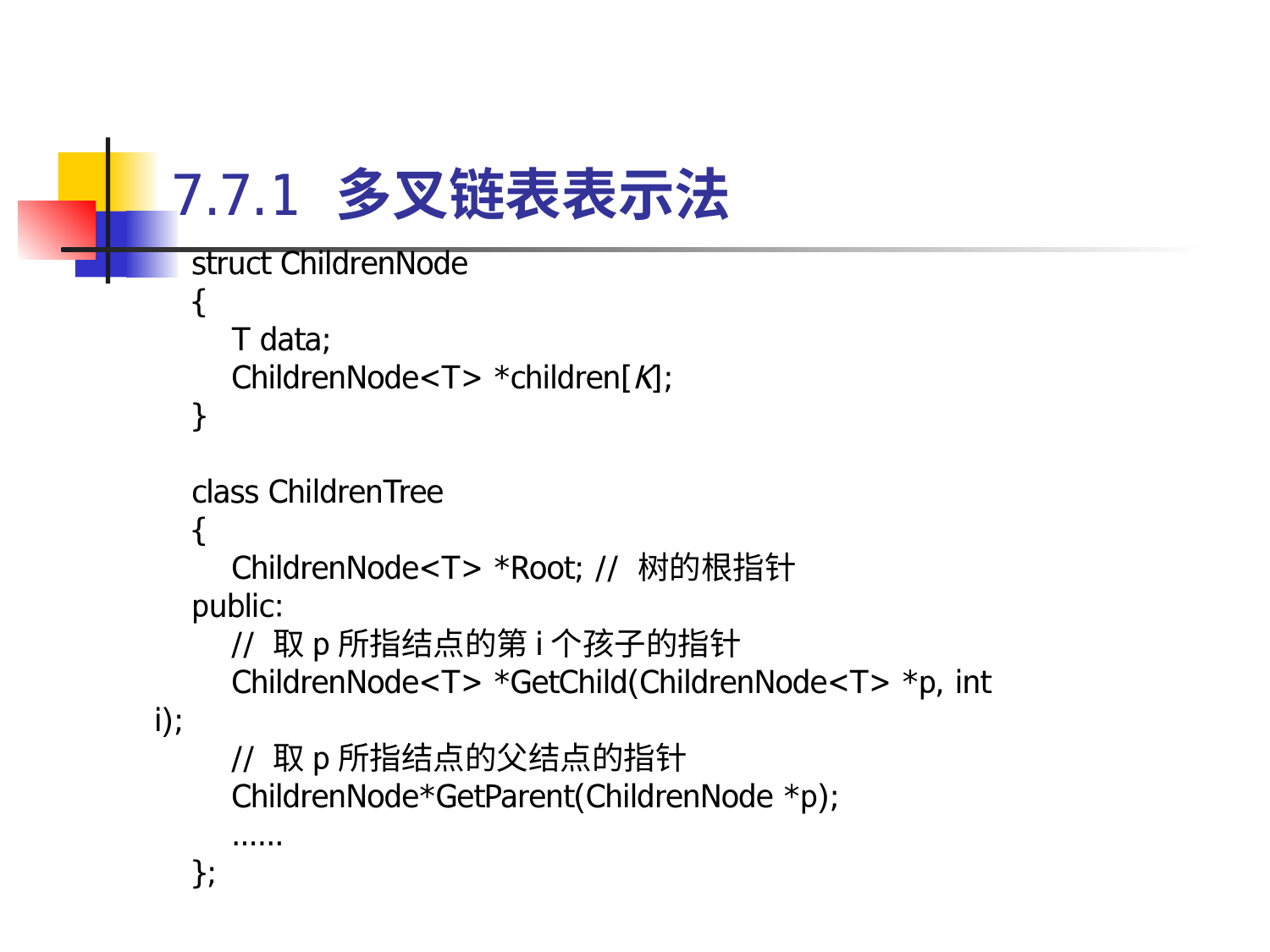

# 7.7.1 多叉链表表示法
struct ChildrenNode
{
    T data;
    ChildrenNode<T> *children[K];
}

class ChildrenTree
{
    ChildrenNode<T> *Root; // 树的根指针
public:
    // 取p所指结点的第i个孩子的指针
    ChildrenNode<T> *GetChild(ChildrenNode<T> *p, int i);
    // 取p所指结点的父结点的指针
    ChildrenNode*GetParent(ChildrenNode *p);
    ……
};